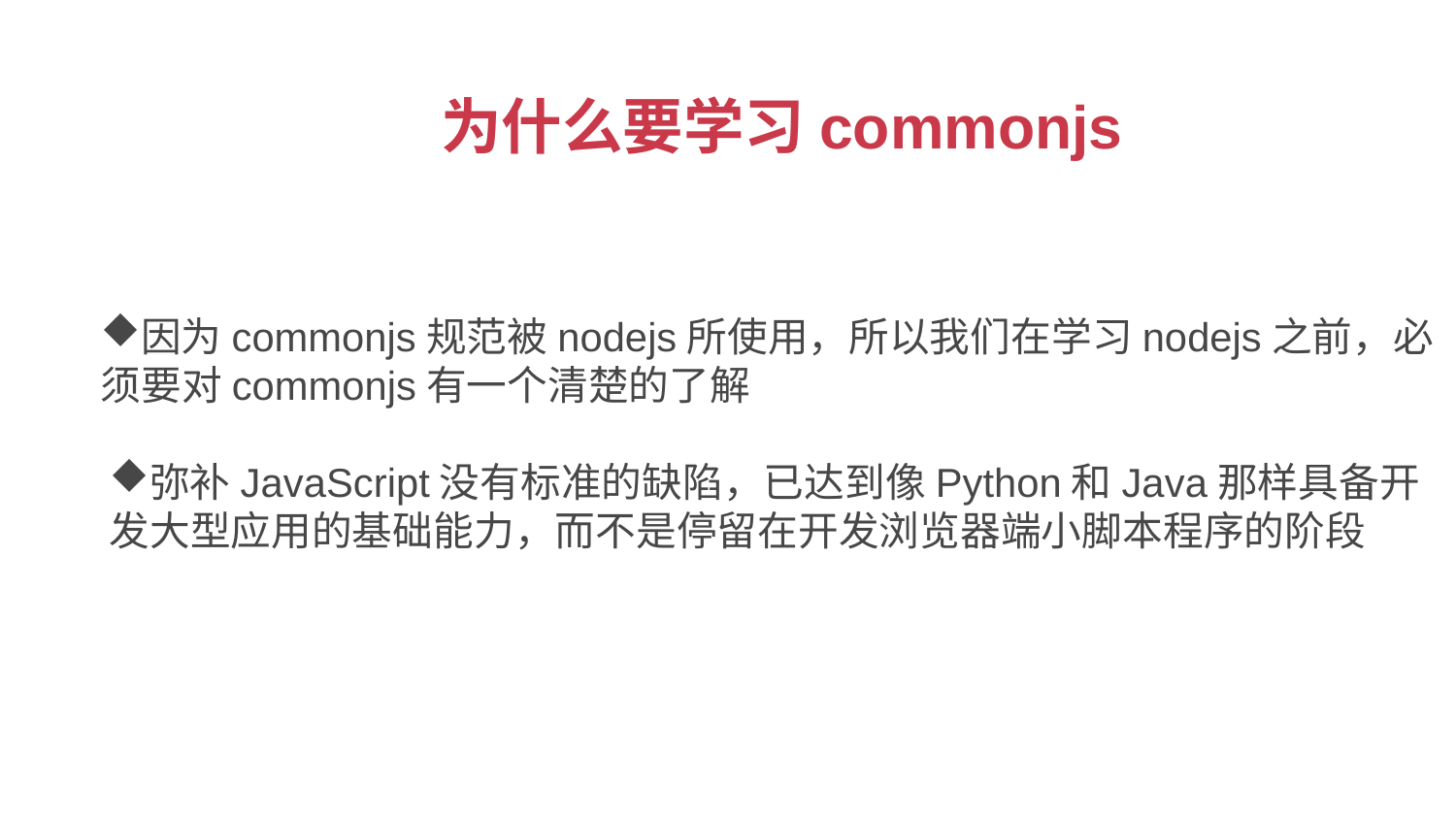

为什么要学习commonjs
因为commonjs规范被nodejs所使用，所以我们在学习nodejs之前，必须要对commonjs有一个清楚的了解

弥补JavaScript没有标准的缺陷，已达到像Python和Java那样具备开发大型应用的基础能力，而不是停留在开发浏览器端小脚本程序的阶段